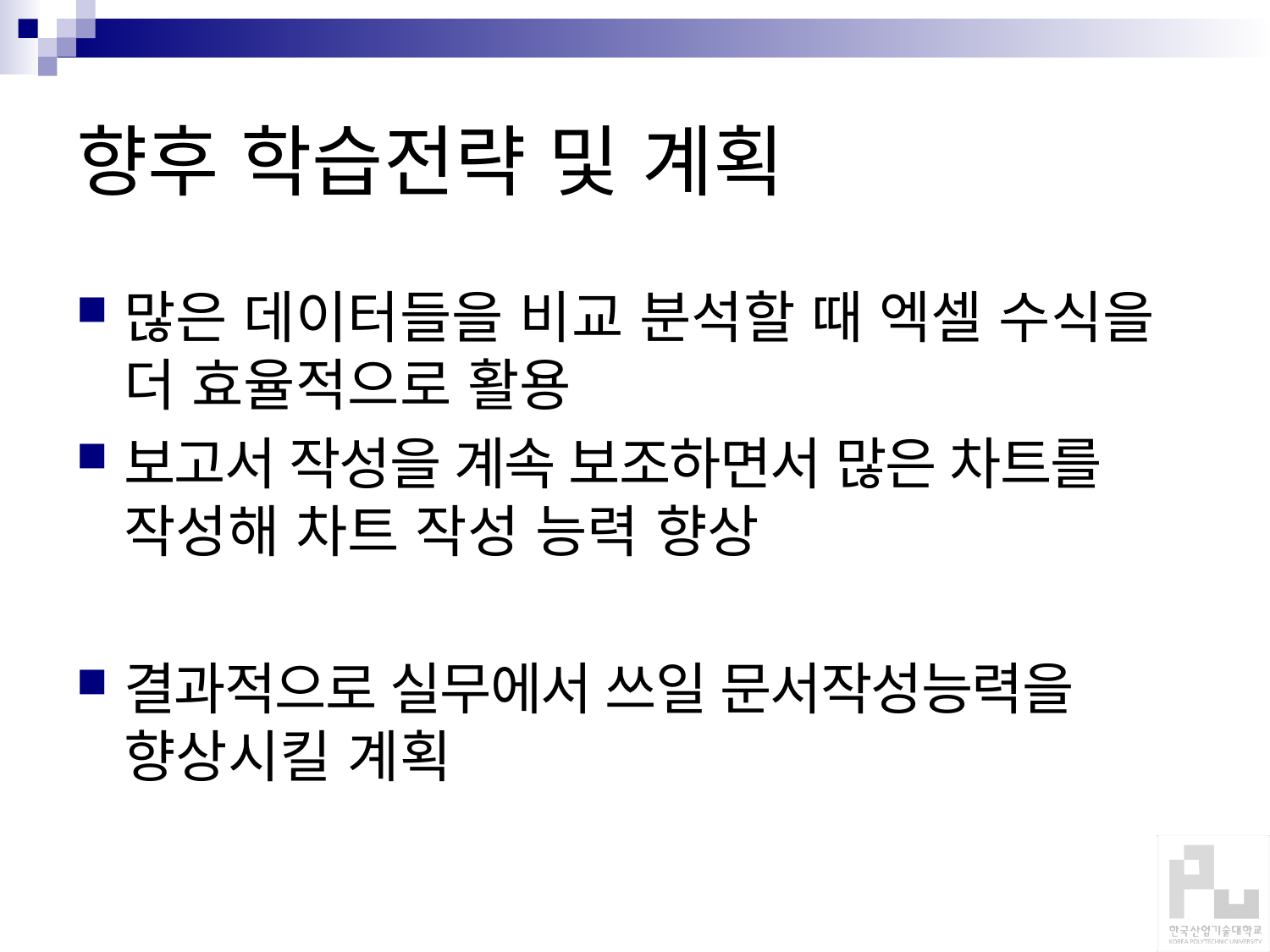

# 향후 학습전략 및 계획
많은 데이터들을 비교 분석할 때 엑셀 수식을 더 효율적으로 활용
보고서 작성을 계속 보조하면서 많은 차트를 작성해 차트 작성 능력 향상

결과적으로 실무에서 쓰일 문서작성능력을 향상시킬 계획